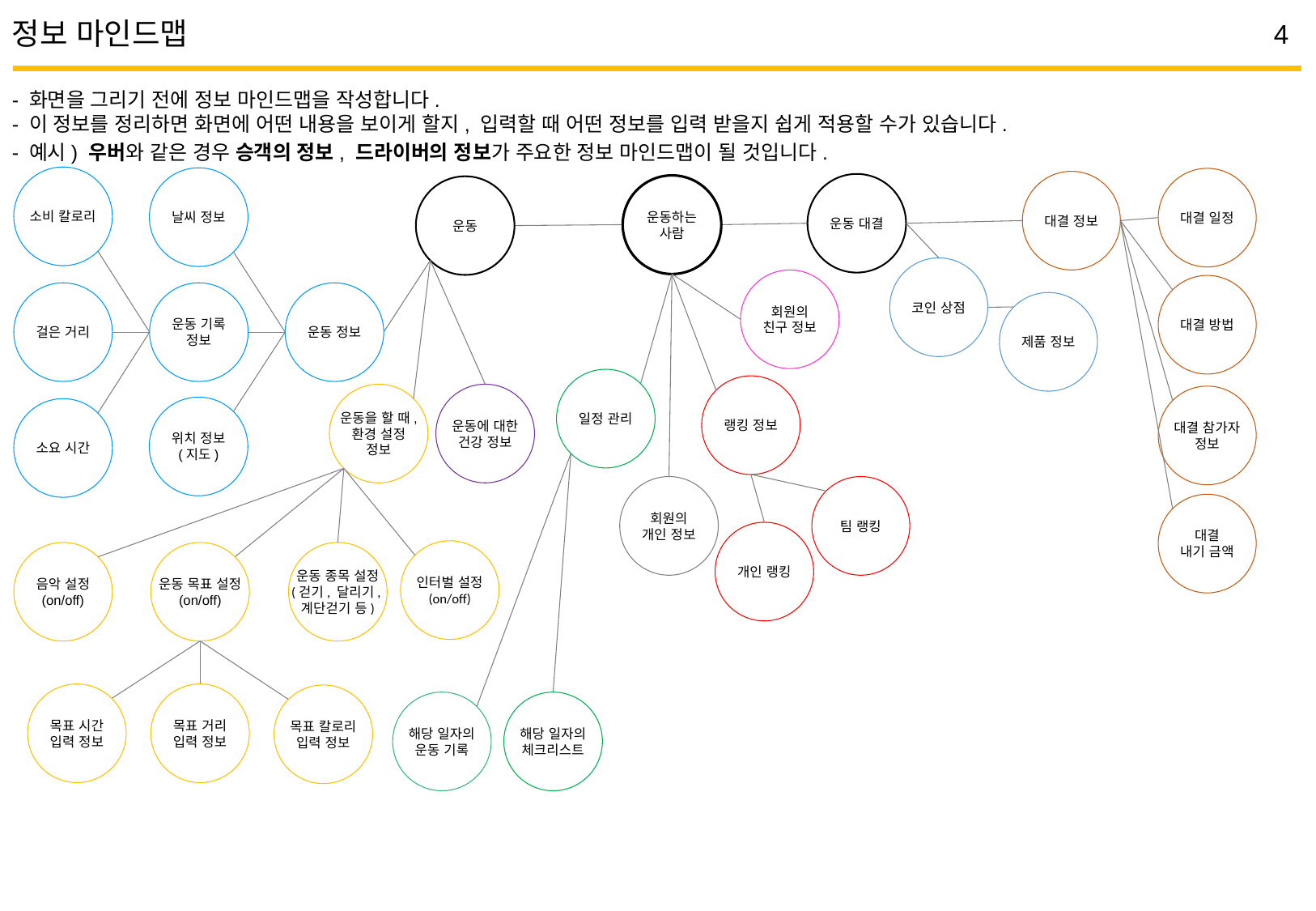

정보 마인드맵

- 화면을 그리기 전에 정보 마인드맵을 작성합니다.
- 이 정보를 정리하면 화면에 어떤 내용을 보이게 할지, 입력할 때 어떤 정보를 입력 받을지 쉽게 적용할 수가 있습니다.
- 예시) 우버와 같은 경우 승객의 정보, 드라이버의 정보가 주요한 정보 마인드맵이 될 것입니다.
소비 칼로리
날씨 정보
대결 일정
대결 정보
운동 대결
운동하는
사람
운동
코인 상점
회원의
친구 정보
대결 방법
걸은 거리
운동 기록
정보
운동 정보
제품 정보
일정 관리
랭킹 정보
운동을 할 때,
환경 설정
정보
운동에 대한
건강 정보
대결 참가자
정보
위치 정보
(지도)
소요 시간
팀 랭킹
회원의
개인 정보
대결
내기 금액
개인 랭킹
인터벌 설정
(on/off)
음악 설정
(on/off)
운동 목표 설정
(on/off)
운동 종목 설정
(걷기, 달리기,
계단걷기 등)
목표 시간
입력 정보
목표 거리
입력 정보
목표 칼로리
입력 정보
해당 일자의
운동 기록
해당 일자의
체크리스트